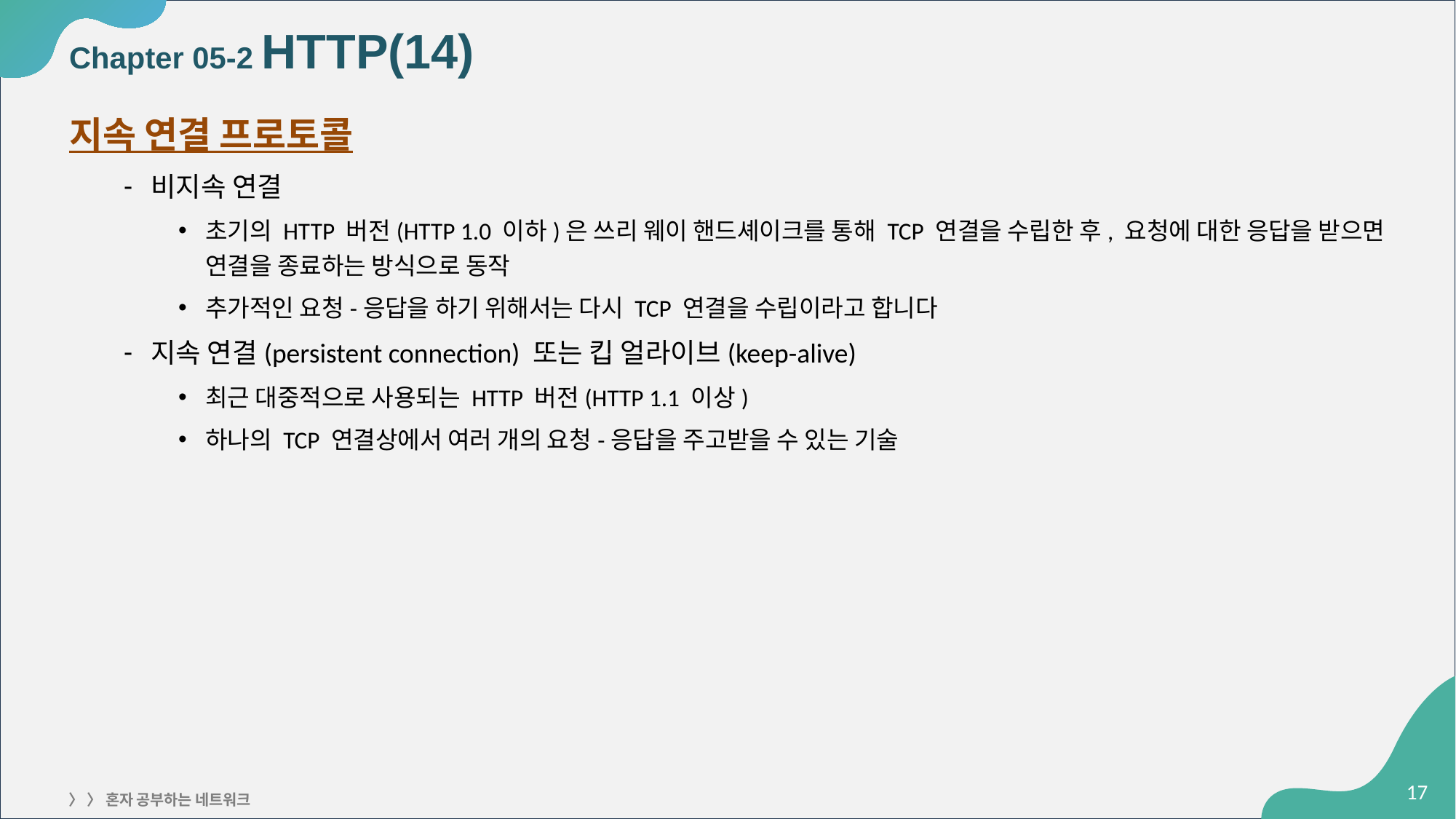

# Chapter 05-2 HTTP(14)
지속 연결 프로토콜
비지속 연결
초기의 HTTP 버전(HTTP 1.0 이하)은 쓰리 웨이 핸드셰이크를 통해 TCP 연결을 수립한 후, 요청에 대한 응답을 받으면 연결을 종료하는 방식으로 동작
추가적인 요청-응답을 하기 위해서는 다시 TCP 연결을 수립이라고 합니다
지속 연결(persistent connection) 또는 킵 얼라이브(keep-alive)
최근 대중적으로 사용되는 HTTP 버전(HTTP 1.1 이상)
하나의 TCP 연결상에서 여러 개의 요청-응답을 주고받을 수 있는 기술
17
〉 〉 혼자 공부하는 네트워크